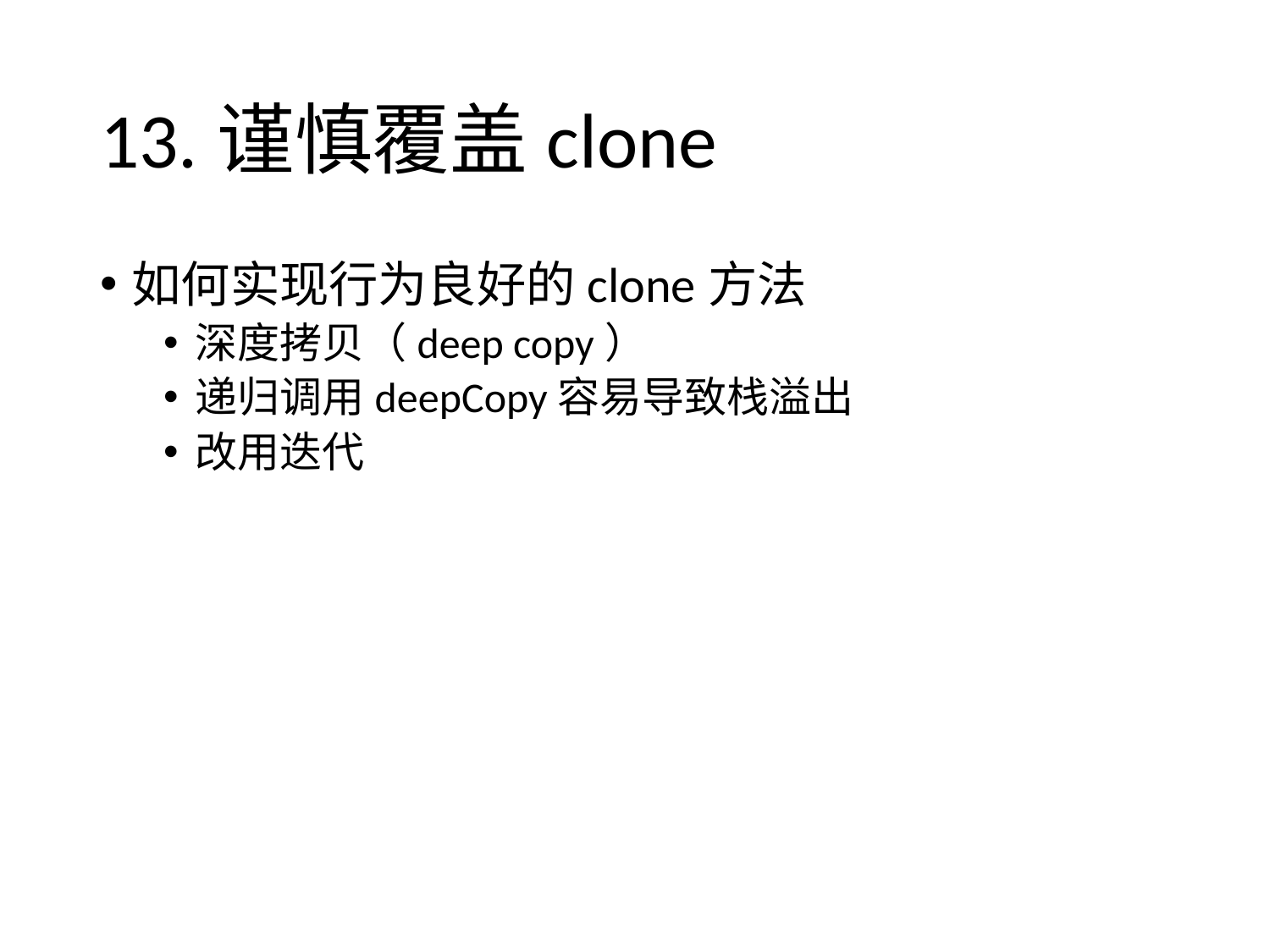

# 13.谨慎覆盖clone
如何实现行为良好的clone方法
深度拷贝（deep copy）
递归调用deepCopy容易导致栈溢出
改用迭代